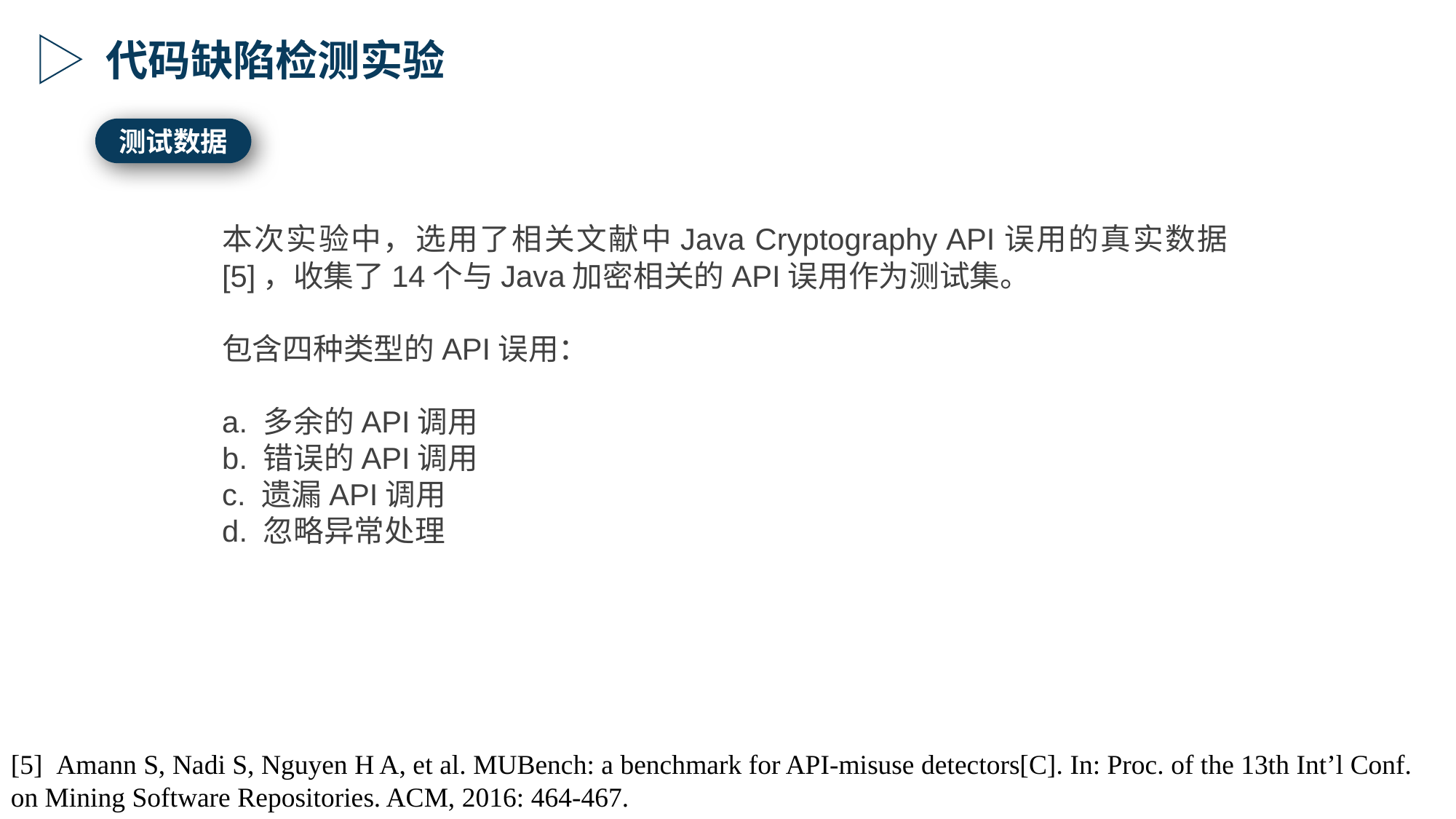

代码缺陷检测实验

测试数据
本次实验中，选用了相关文献中Java Cryptography API误用的真实数据[5]，收集了14个与Java加密相关的API误用作为测试集。

包含四种类型的API误用：

a. 多余的API调用
b. 错误的API调用
c. 遗漏API调用
d. 忽略异常处理
[5]  Amann S, Nadi S, Nguyen H A, et al. MUBench: a benchmark for API-misuse detectors[C]. In: Proc. of the 13th Int’l Conf. on Mining Software Repositories. ACM, 2016: 464-467.